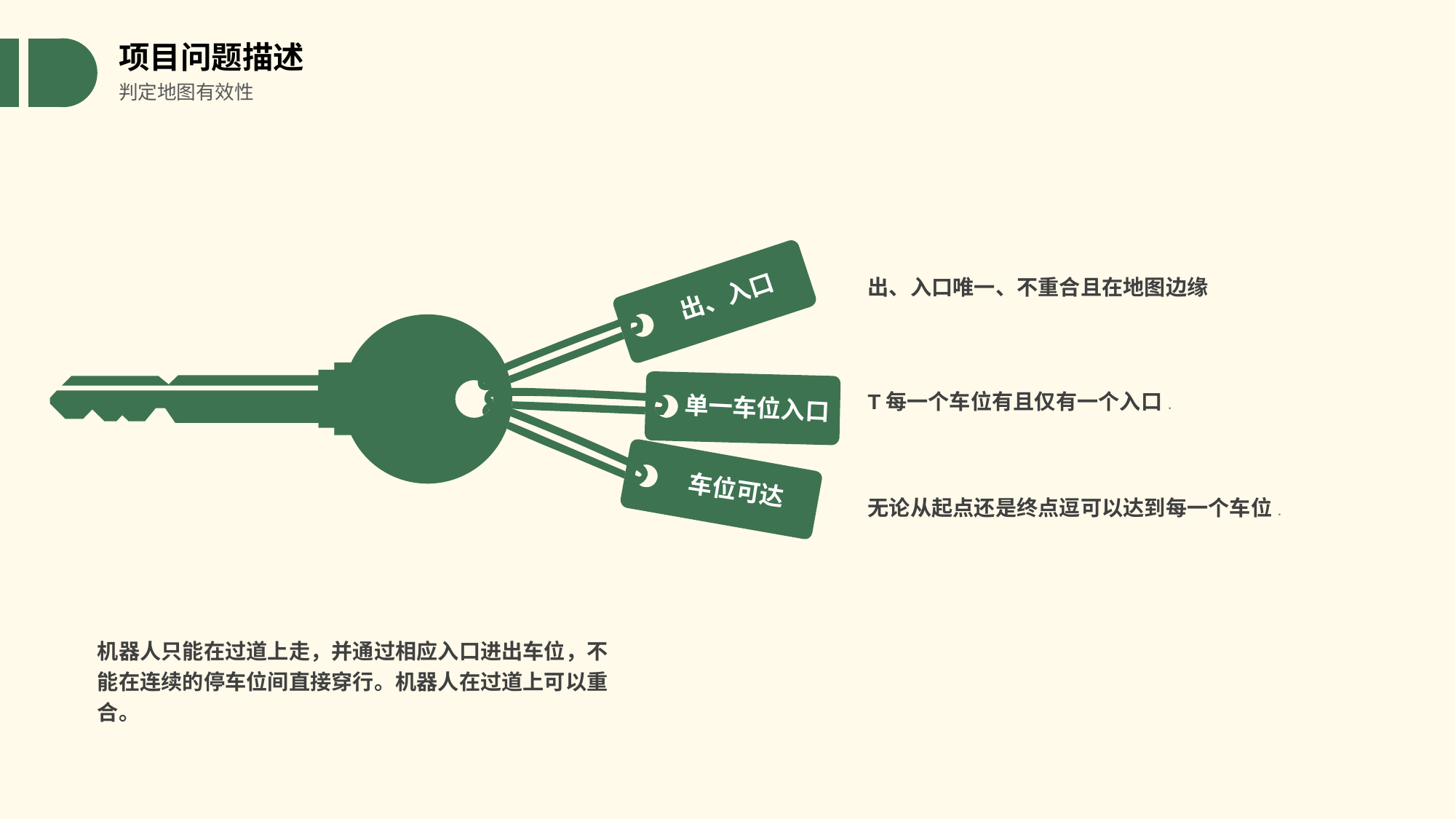

项目问题描述

判定地图有效性

出、入口唯一、不重合且在地图边缘
出、入口

T每一个车位有且仅有一个入口.

单一车位入口

车位可达

无论从起点还是终点逗可以达到每一个车位.

机器人只能在过道上走，并通过相应入口进出车位，不能在连续的停车位间直接穿行。机器人在过道上可以重合。